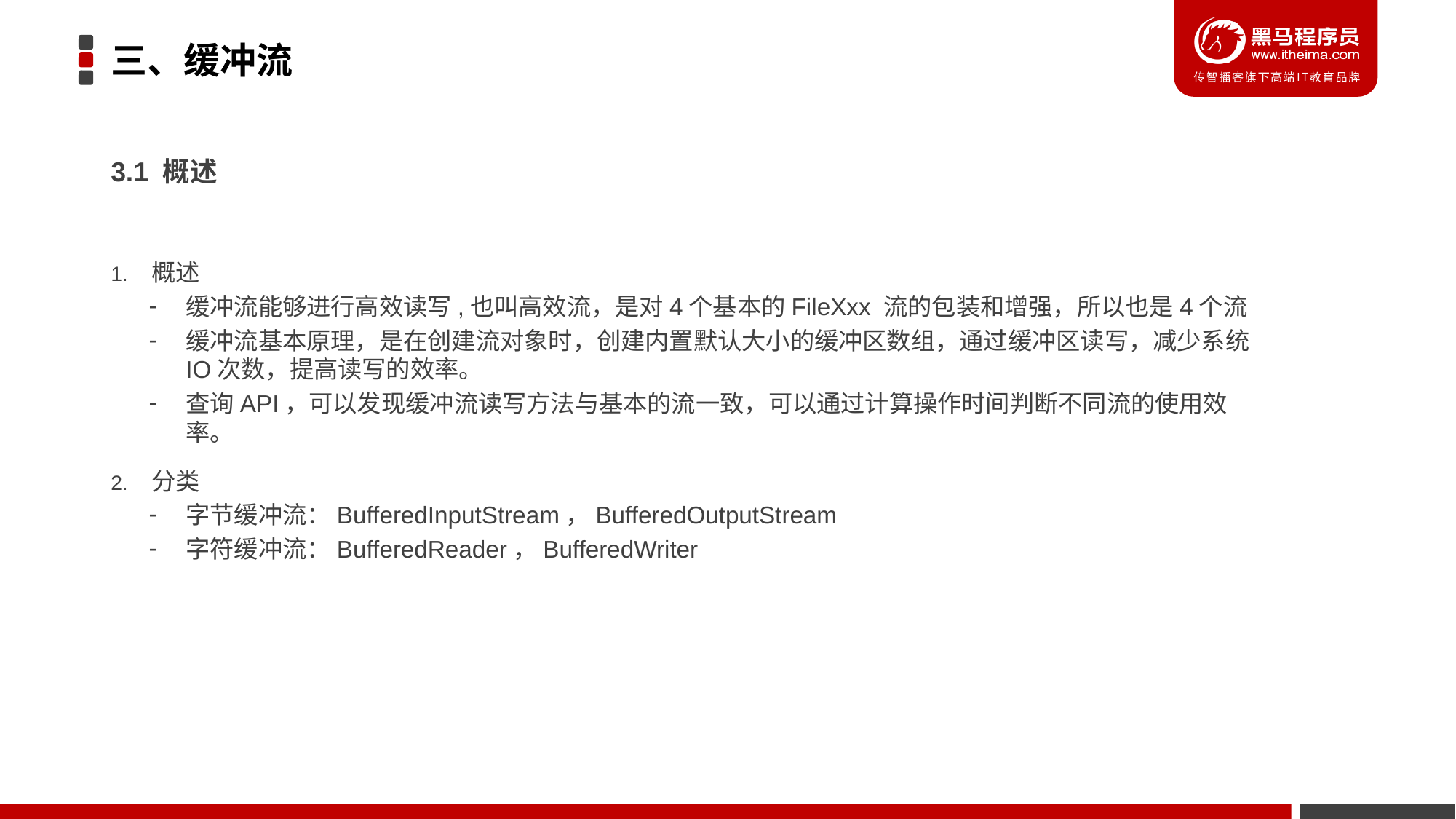

# 三、缓冲流
3.1 概述
概述
缓冲流能够进行高效读写,也叫高效流，是对4个基本的FileXxx 流的包装和增强，所以也是4个流
缓冲流基本原理，是在创建流对象时，创建内置默认大小的缓冲区数组，通过缓冲区读写，减少系统IO次数，提高读写的效率。
查询API，可以发现缓冲流读写方法与基本的流一致，可以通过计算操作时间判断不同流的使用效率。
分类
字节缓冲流：BufferedInputStream，BufferedOutputStream
字符缓冲流：BufferedReader，BufferedWriter